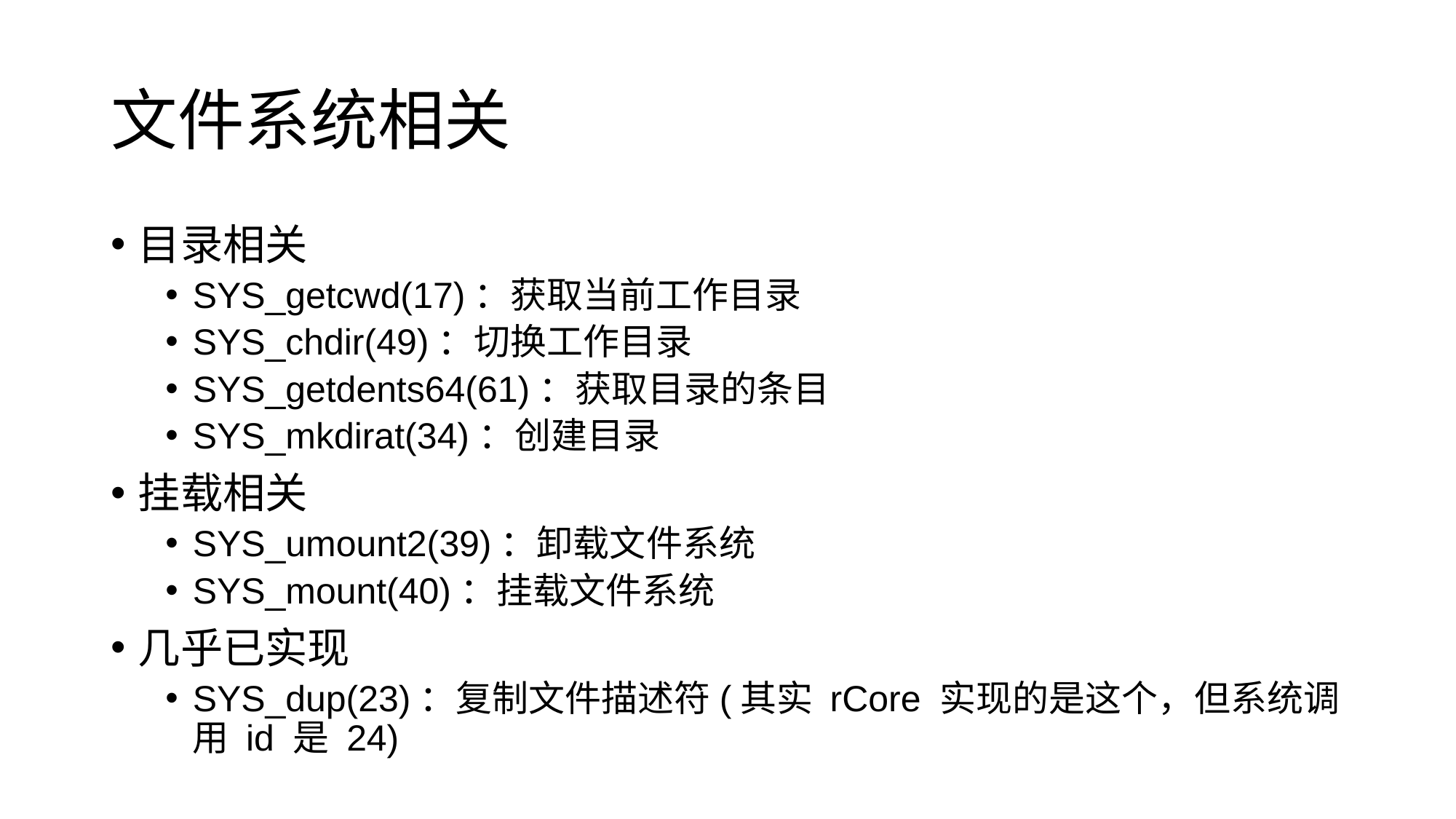

# 文件系统相关
目录相关
SYS_getcwd(17)：获取当前工作目录
SYS_chdir(49)：切换工作目录
SYS_getdents64(61)：获取目录的条目
SYS_mkdirat(34)：创建目录
挂载相关
SYS_umount2(39)：卸载文件系统
SYS_mount(40)：挂载文件系统
几乎已实现
SYS_dup(23)：复制文件描述符(其实 rCore 实现的是这个，但系统调用 id 是 24)